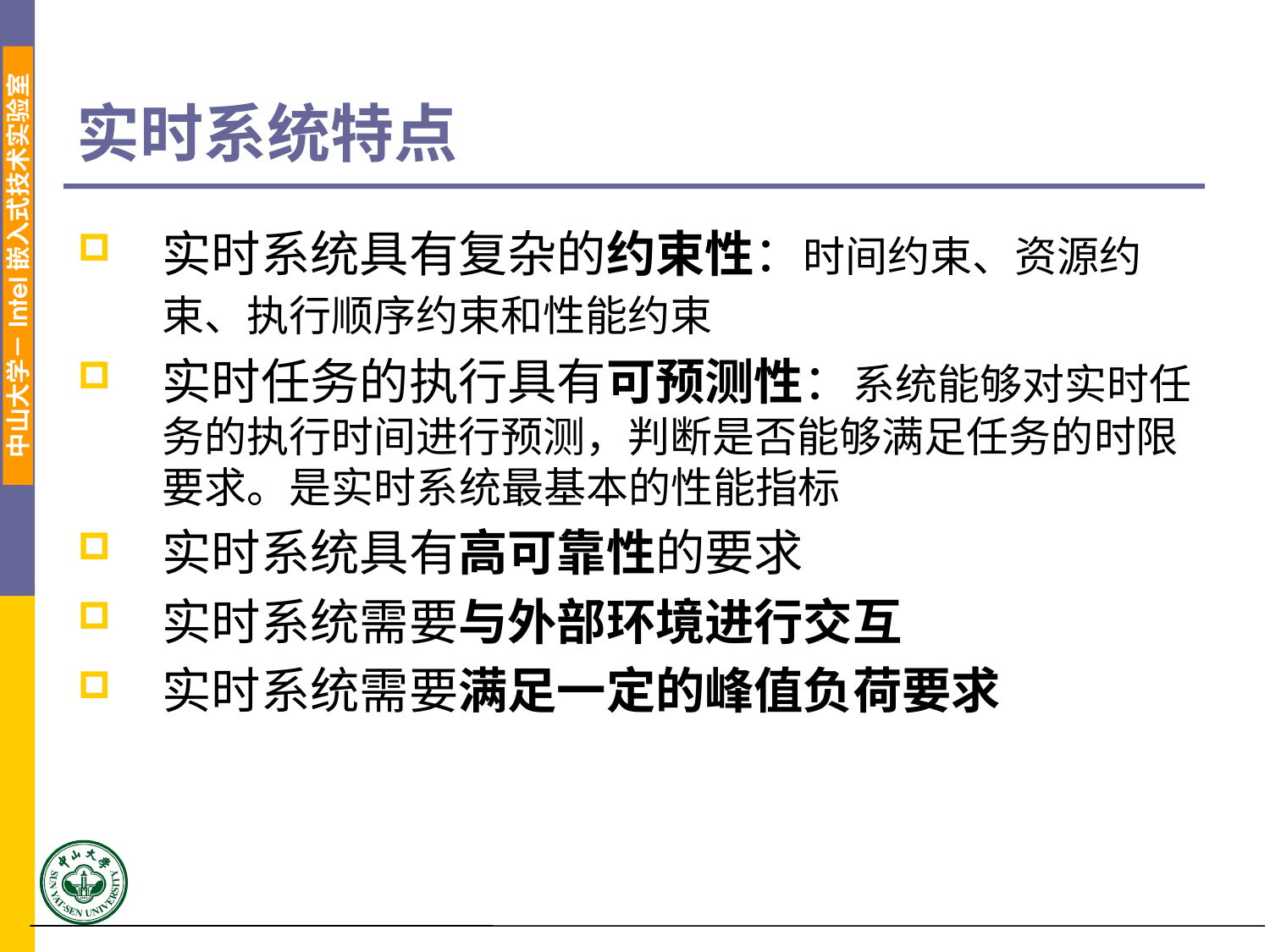

# 实时系统特点
实时系统具有复杂的约束性：时间约束、资源约束、执行顺序约束和性能约束
实时任务的执行具有可预测性：系统能够对实时任务的执行时间进行预测，判断是否能够满足任务的时限要求。是实时系统最基本的性能指标
实时系统具有高可靠性的要求
实时系统需要与外部环境进行交互
实时系统需要满足一定的峰值负荷要求